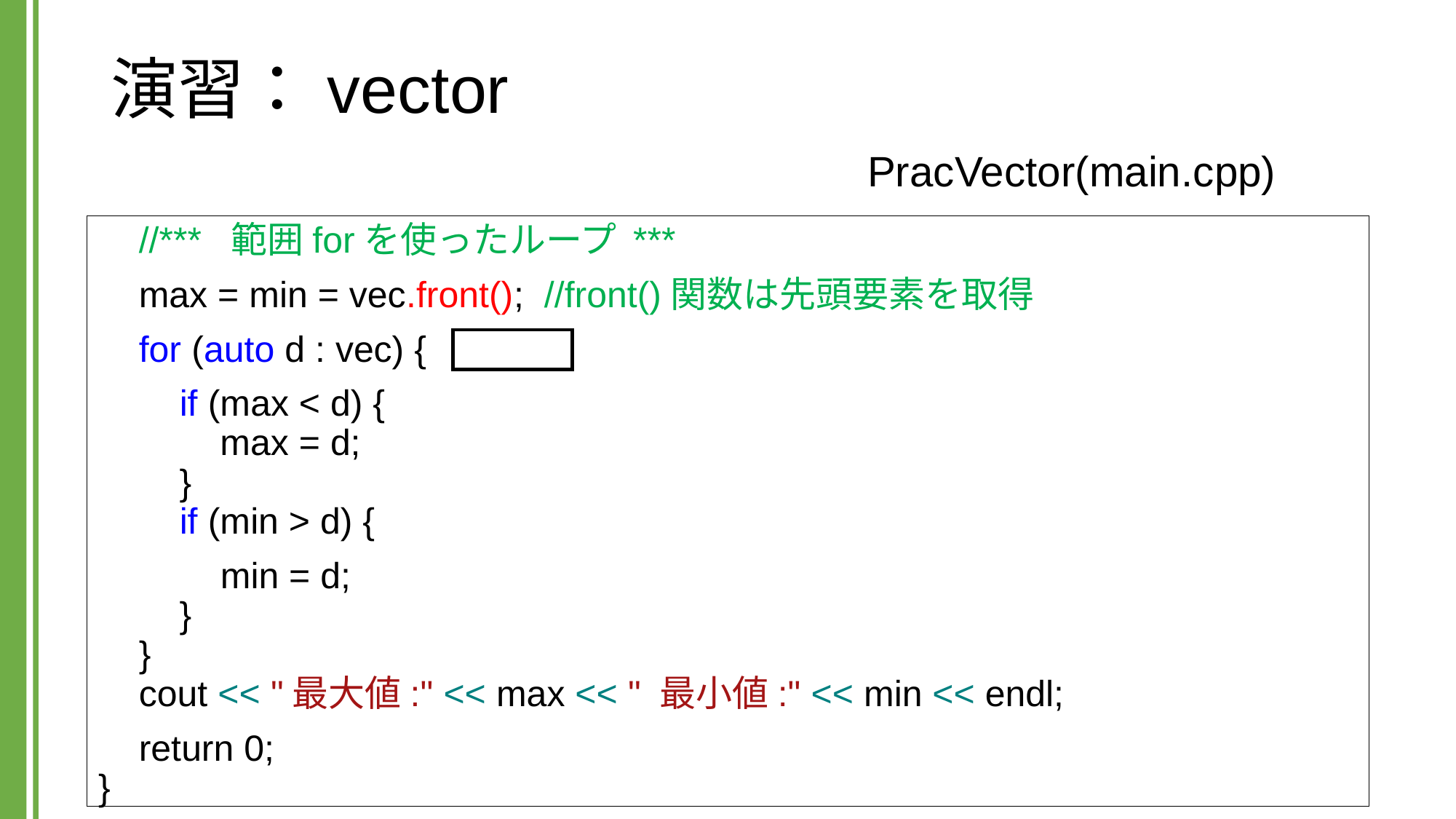

# 演習：vector
PracVector(main.cpp)
    //***  範囲forを使ったループ ***
    max = min = vec.front();  //front()関数は先頭要素を取得
    for (auto d : vec) {
        if (max < d) {
            max = d;
        }
        if (min > d) {
            min = d;
        }
    }
    cout << "最大値:" << max << " 最小値:" << min << endl;
    return 0;
}